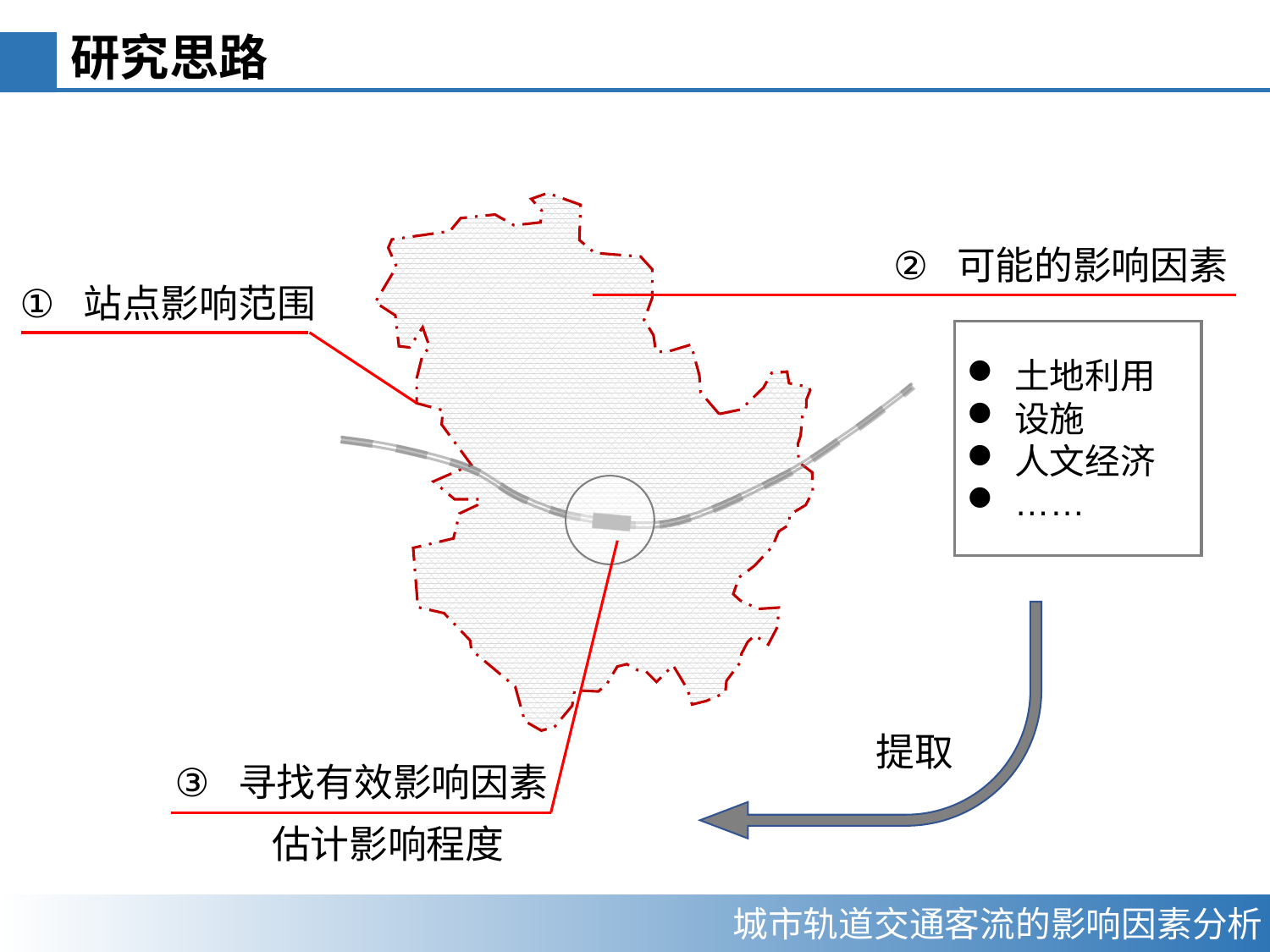

研究思路

可能的影响因素
站点影响范围
土地利用
设施
人文经济
……

提取
寻找有效影响因素
	估计影响程度
城市轨道交通客流的影响因素分析